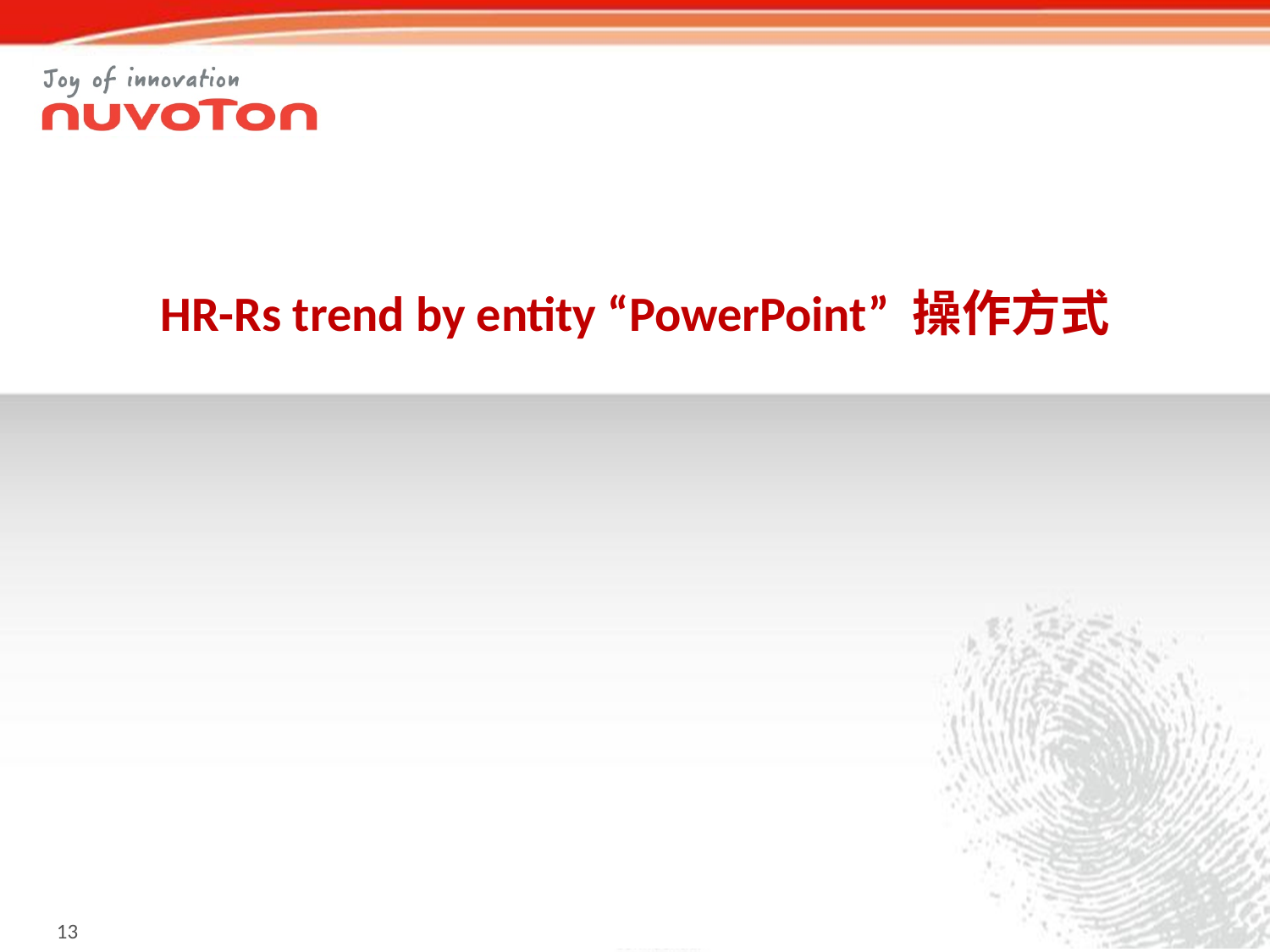

HR-Rs trend by entity “PowerPoint” 操作方式
13